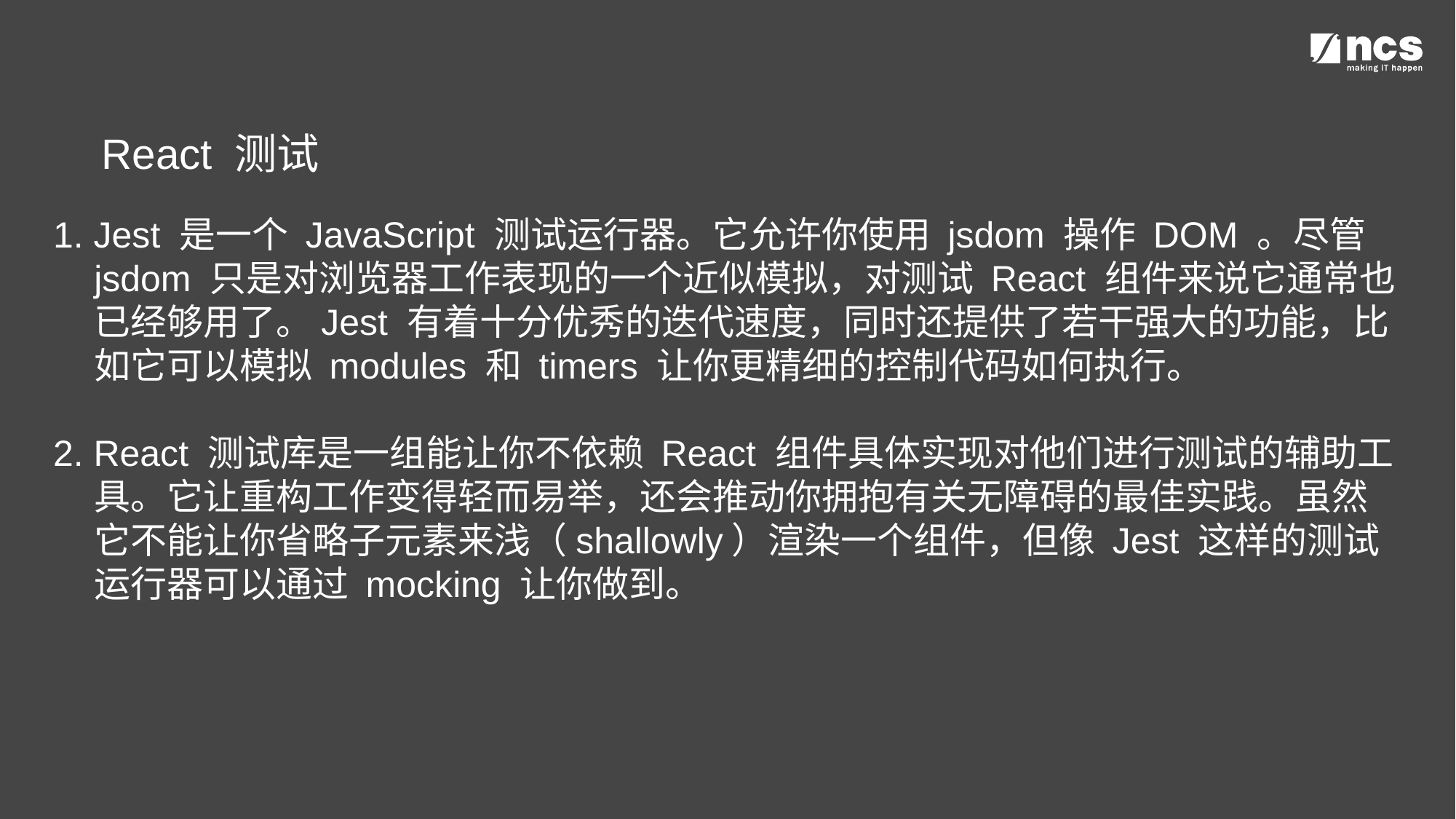

React 测试
1. Jest 是一个 JavaScript 测试运行器。它允许你使用 jsdom 操作 DOM 。尽管 jsdom 只是对浏览器工作表现的一个近似模拟，对测试 React 组件来说它通常也已经够用了。Jest 有着十分优秀的迭代速度，同时还提供了若干强大的功能，比如它可以模拟 modules 和 timers 让你更精细的控制代码如何执行。

2. React 测试库是一组能让你不依赖 React 组件具体实现对他们进行测试的辅助工具。它让重构工作变得轻而易举，还会推动你拥抱有关无障碍的最佳实践。虽然它不能让你省略子元素来浅（shallowly）渲染一个组件，但像 Jest 这样的测试运行器可以通过 mocking 让你做到。